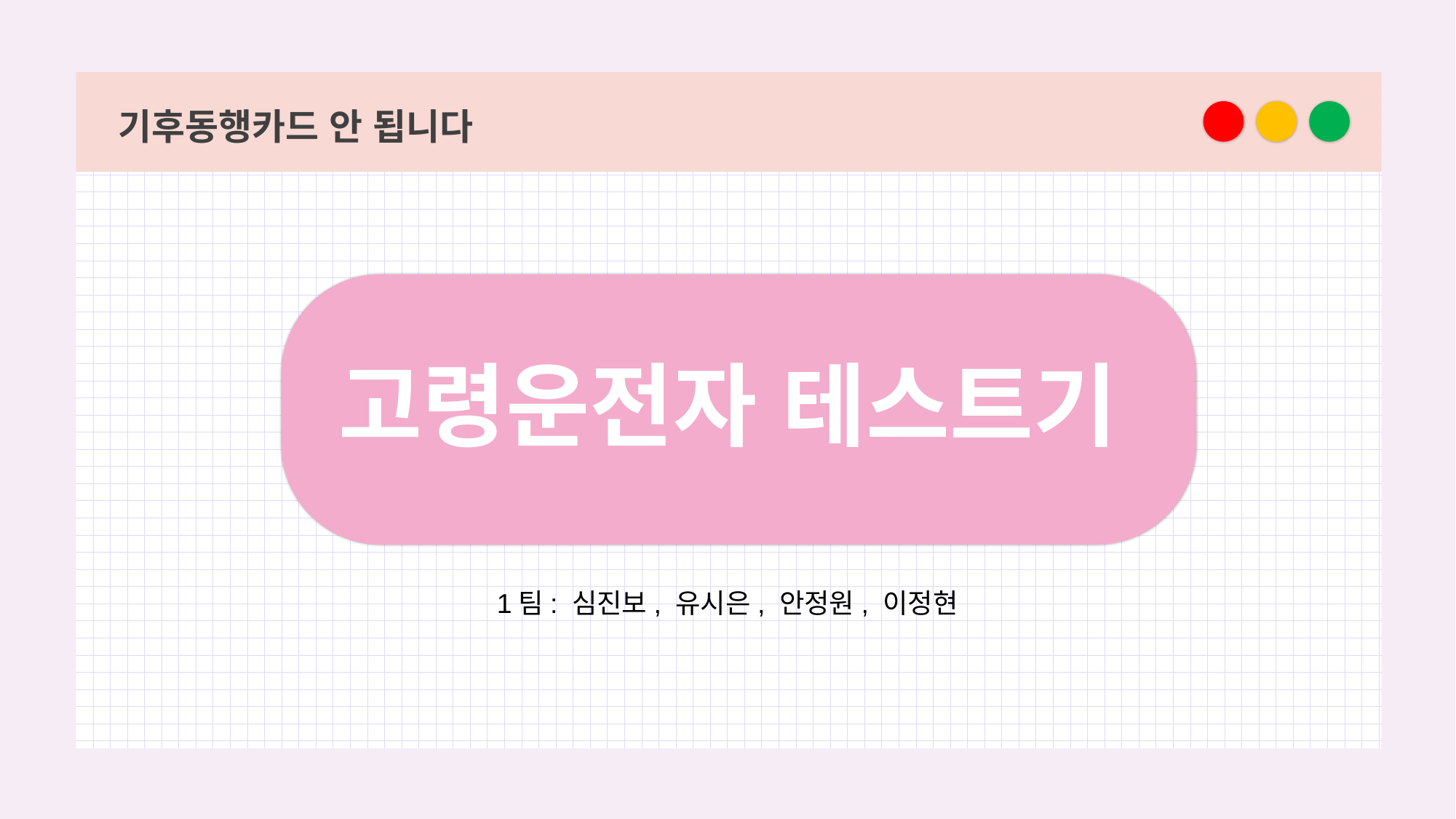

기후동행카드 안 됩니다

고령운전자 테스트기
1팀: 심진보, 유시은, 안정원, 이정현